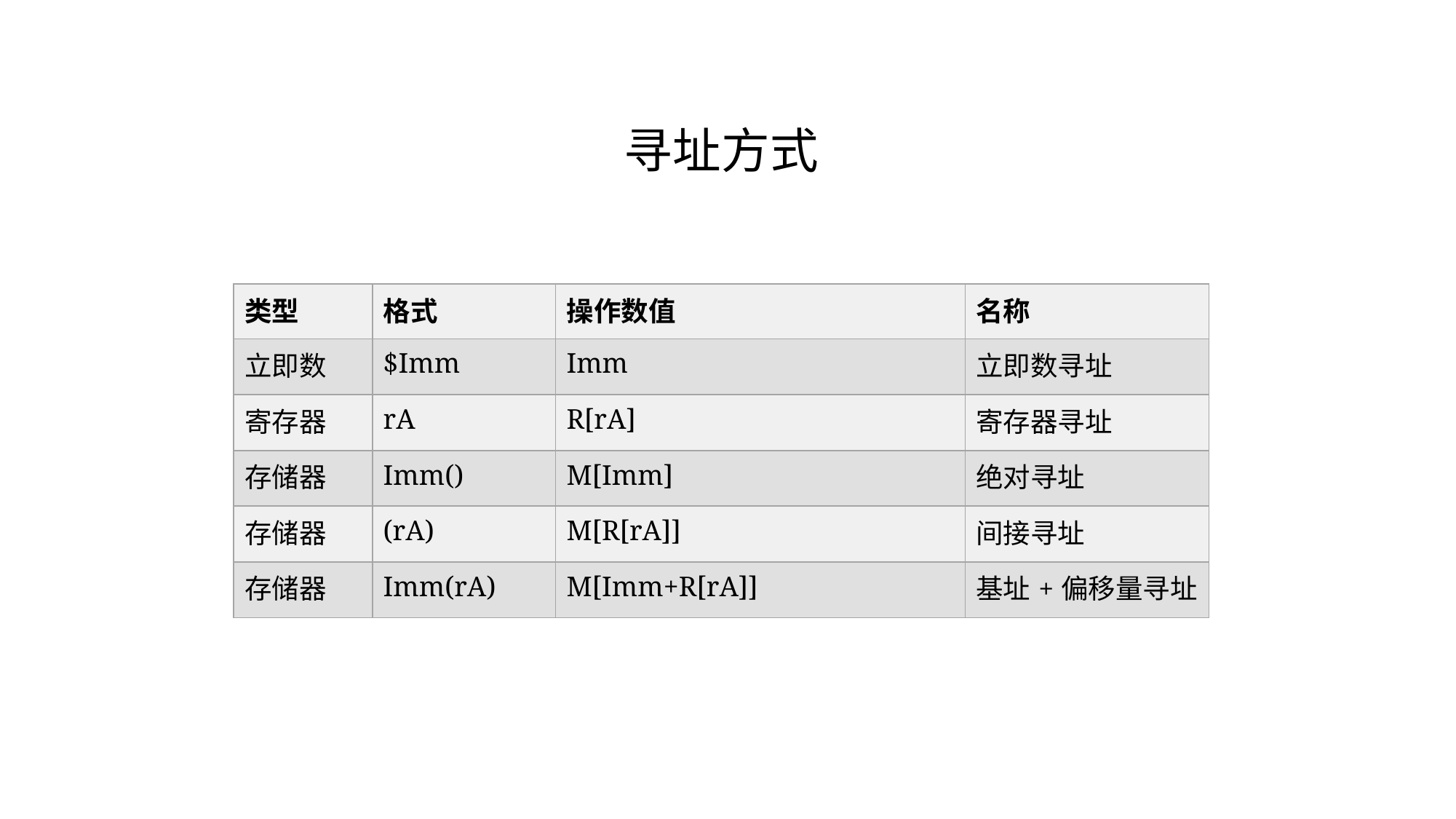

寻址方式
| 类型 | 格式 | 操作数值 | 名称 |
| --- | --- | --- | --- |
| 立即数 | $Imm | Imm | 立即数寻址 |
| 寄存器 | rA | R[rA] | 寄存器寻址 |
| 存储器 | Imm() | M[Imm] | 绝对寻址 |
| 存储器 | (rA) | M[R[rA]] | 间接寻址 |
| 存储器 | Imm(rA) | M[Imm+R[rA]] | 基址+偏移量寻址 |